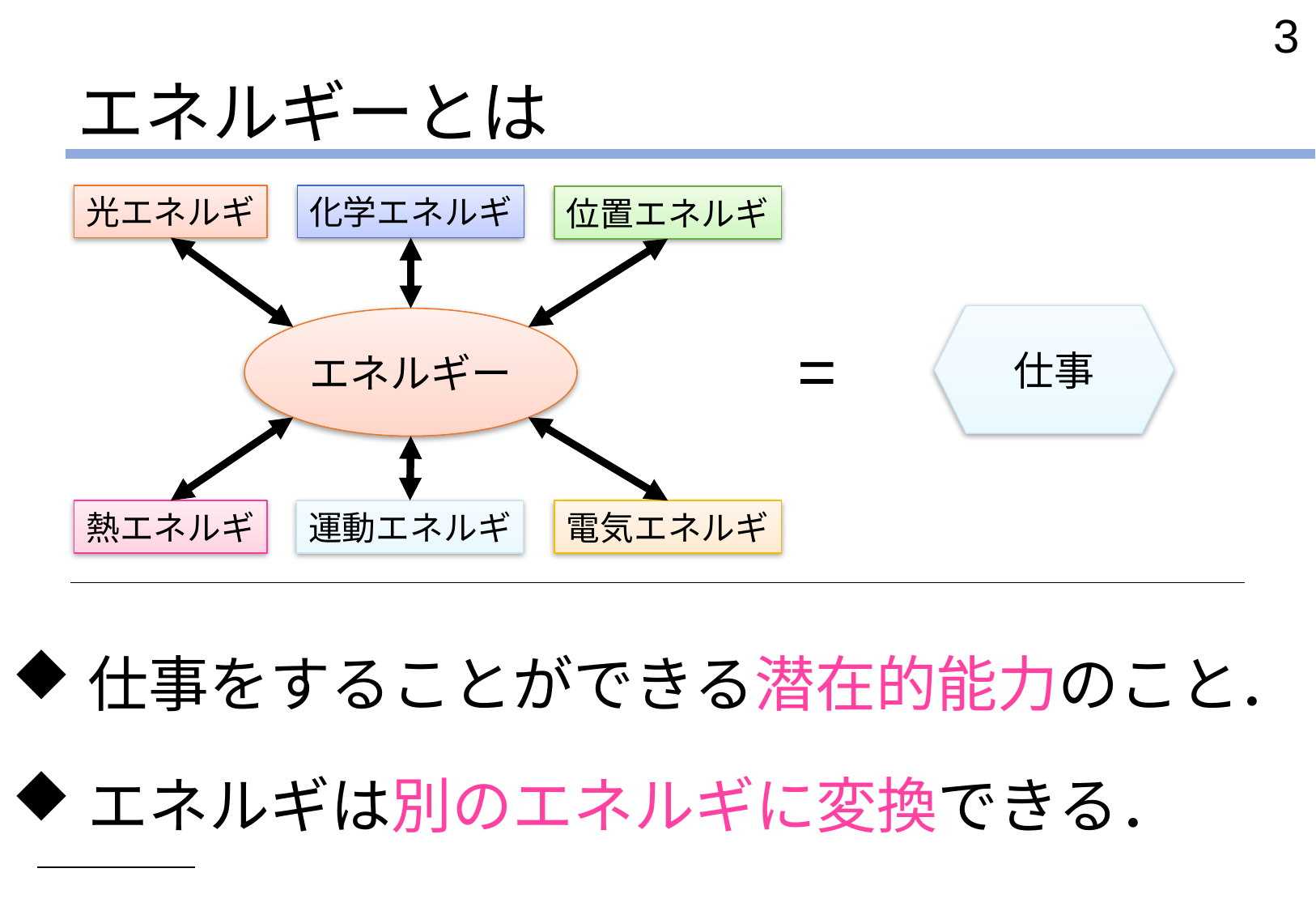

3
# エネルギーとは
光エネルギ
化学エネルギ
位置エネルギ
仕事
エネルギー
=
熱エネルギ
運動エネルギ
電気エネルギ
仕事をすることができる潜在的能力のこと．
エネルギは別のエネルギに変換できる．